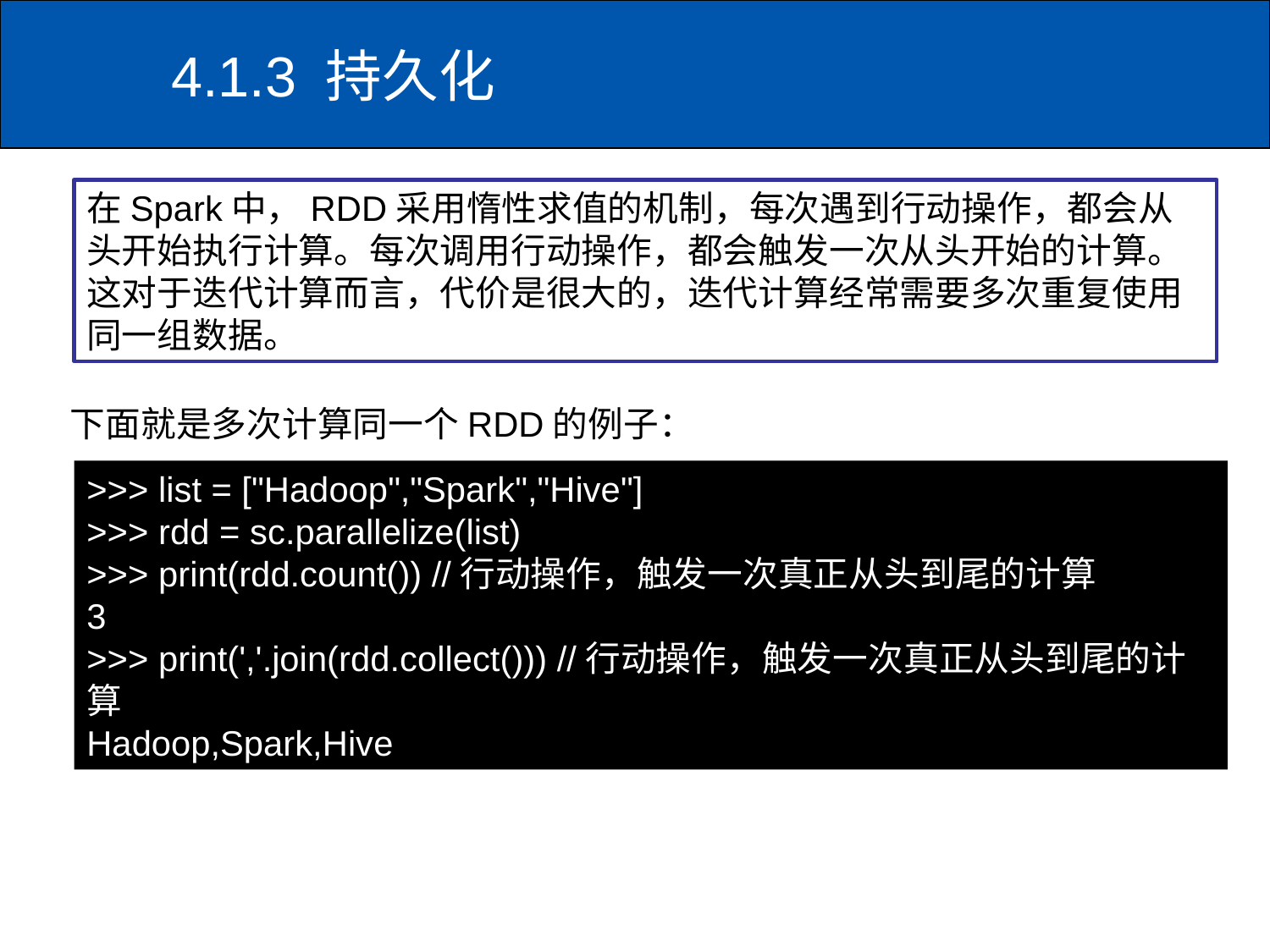

# 4.1.3 持久化
在Spark中，RDD采用惰性求值的机制，每次遇到行动操作，都会从头开始执行计算。每次调用行动操作，都会触发一次从头开始的计算。这对于迭代计算而言，代价是很大的，迭代计算经常需要多次重复使用同一组数据。
下面就是多次计算同一个RDD的例子：
>>> list = ["Hadoop","Spark","Hive"]
>>> rdd = sc.parallelize(list)
>>> print(rdd.count()) //行动操作，触发一次真正从头到尾的计算
3
>>> print(','.join(rdd.collect())) //行动操作，触发一次真正从头到尾的计算
Hadoop,Spark,Hive